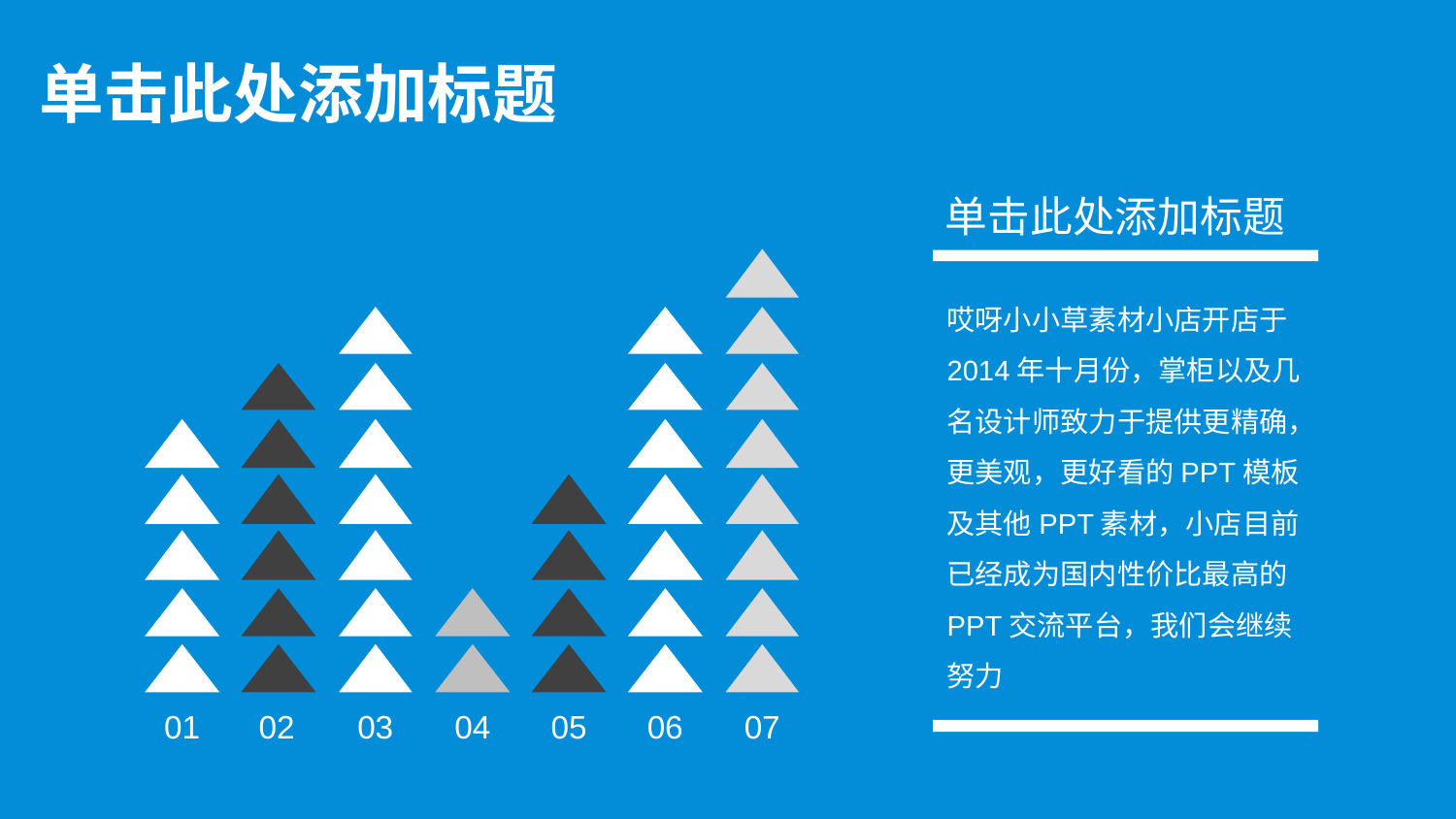

单击此处添加标题
单击此处添加标题

哎呀小小草素材小店开店于2014年十月份，掌柜以及几名设计师致力于提供更精确，更美观，更好看的PPT模板及其他PPT素材，小店目前已经成为国内性价比最高的PPT交流平台，我们会继续努力

01
02
03
04
05
06
07